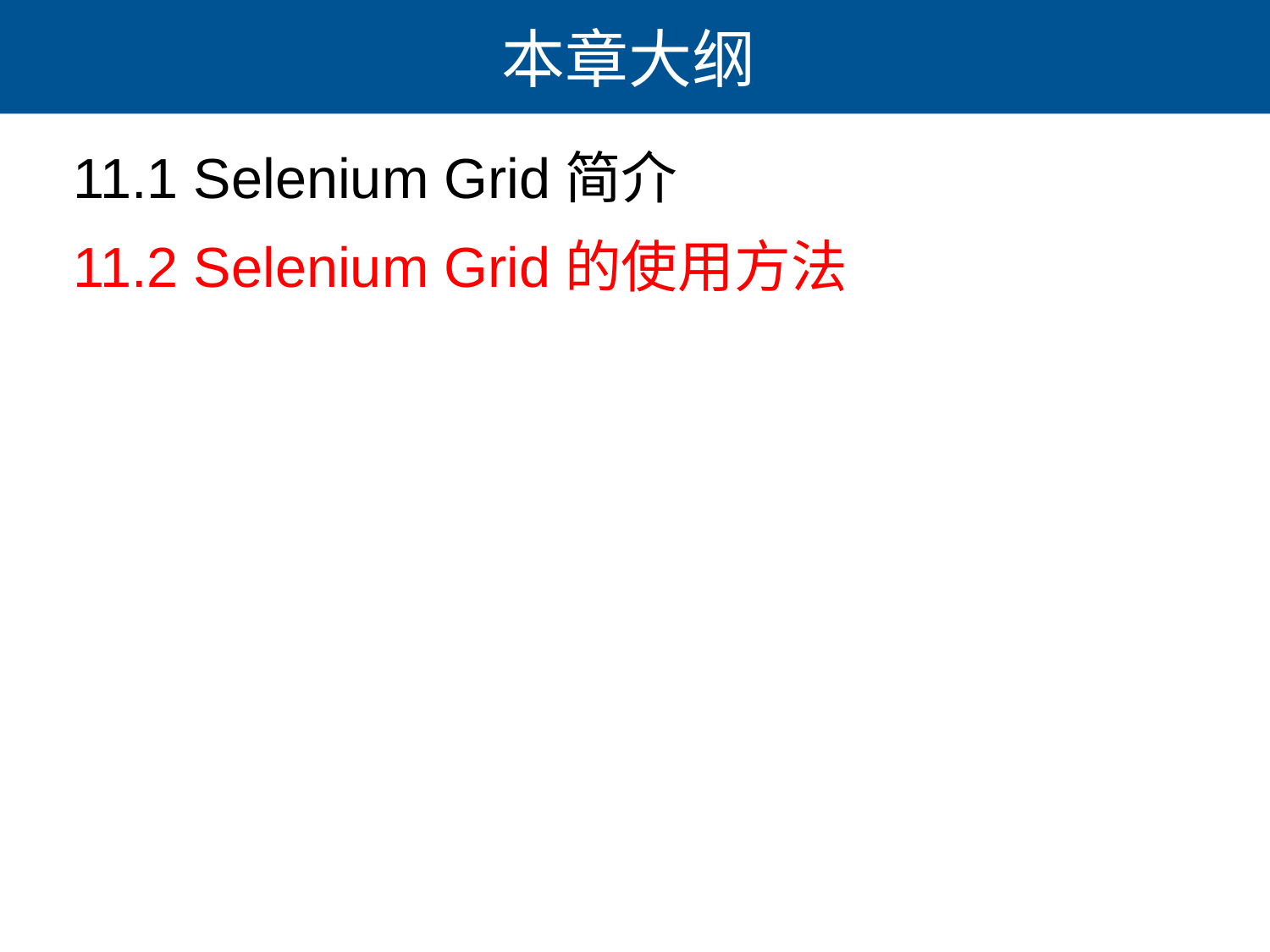

# 本章大纲
11.1 Selenium Grid简介
11.2 Selenium Grid的使用方法